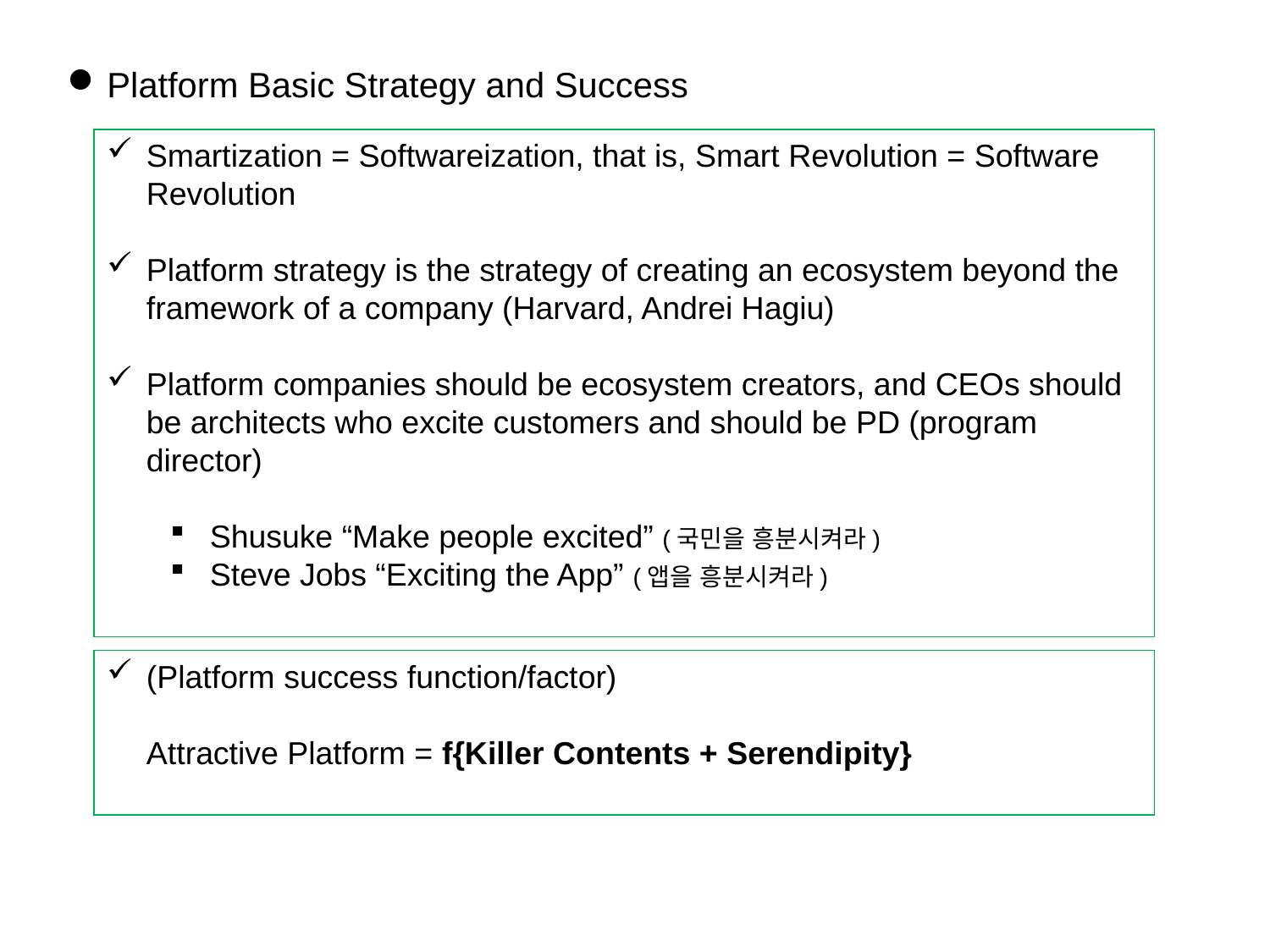

Platform Basic Strategy and Success
Smartization = Softwareization, that is, Smart Revolution = Software Revolution
Platform strategy is the strategy of creating an ecosystem beyond the framework of a company (Harvard, Andrei Hagiu)
Platform companies should be ecosystem creators, and CEOs should be architects who excite customers and should be PD (program director)
Shusuke “Make people excited” (국민을 흥분시켜라)
Steve Jobs “Exciting the App” (앱을 흥분시켜라)

(Platform success function/factor)
Attractive Platform = f{Killer Contents + Serendipity}